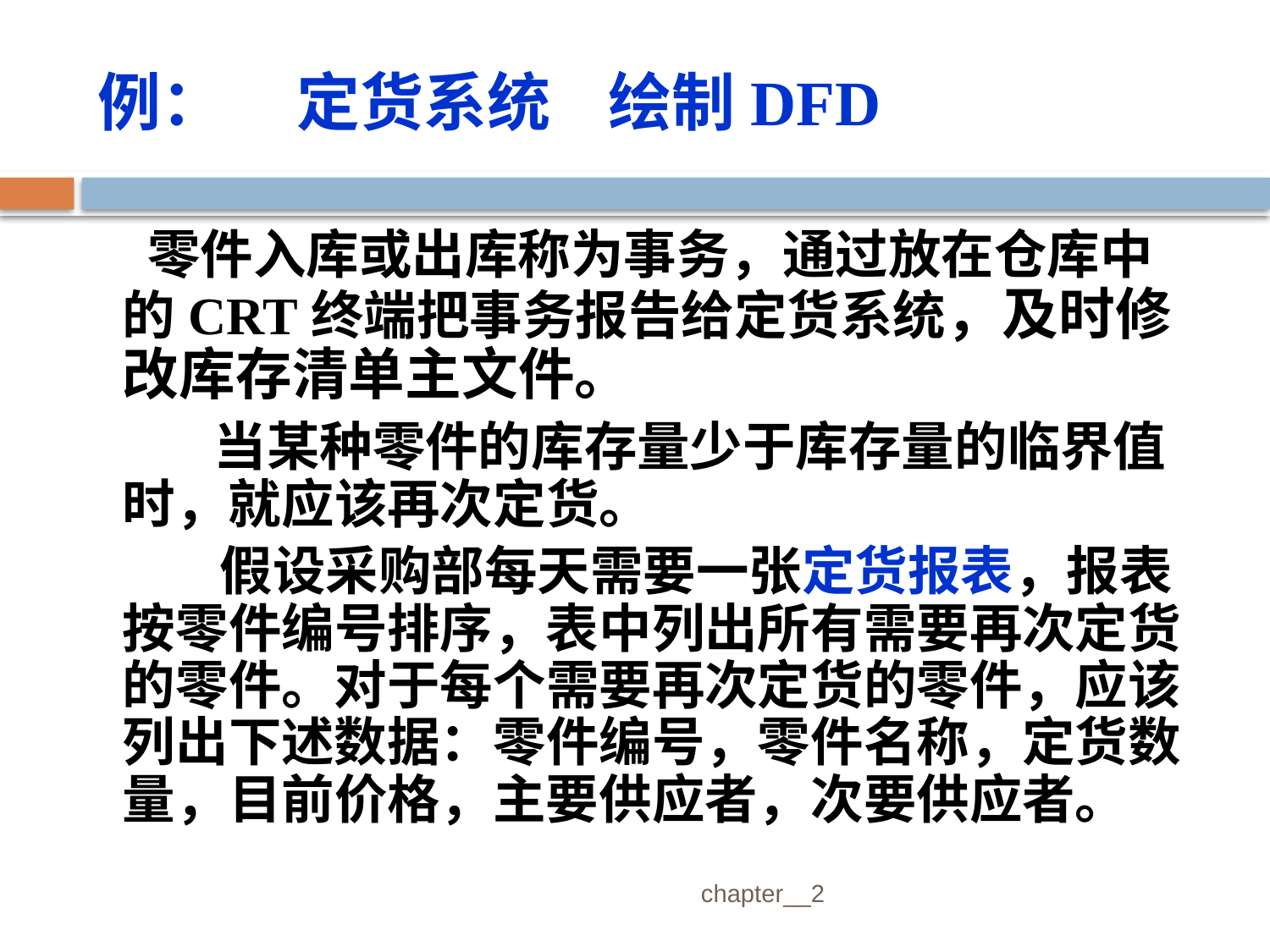

# 例：     定货系统    绘制DFD
41
 零件入库或出库称为事务，通过放在仓库中的CRT终端把事务报告给定货系统，及时修改库存清单主文件。
      当某种零件的库存量少于库存量的临界值时，就应该再次定货。
       假设采购部每天需要一张定货报表，报表按零件编号排序，表中列出所有需要再次定货的零件。对于每个需要再次定货的零件，应该列出下述数据：零件编号，零件名称，定货数量，目前价格，主要供应者，次要供应者。

 chapter__2